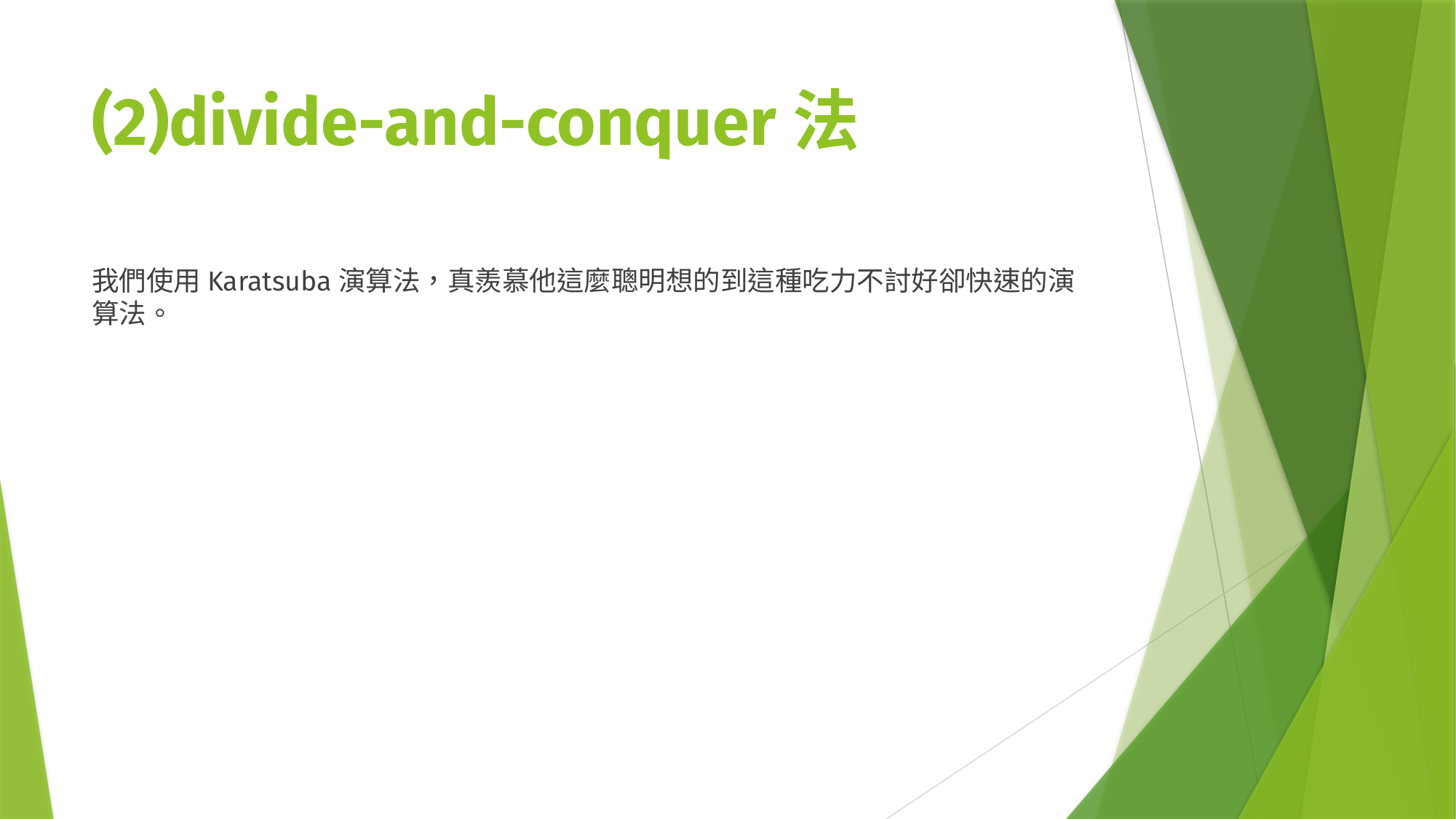

# (2)divide-and-conquer法
我們使用Karatsuba演算法，真羨慕他這麼聰明想的到這種吃力不討好卻快速的演算法。